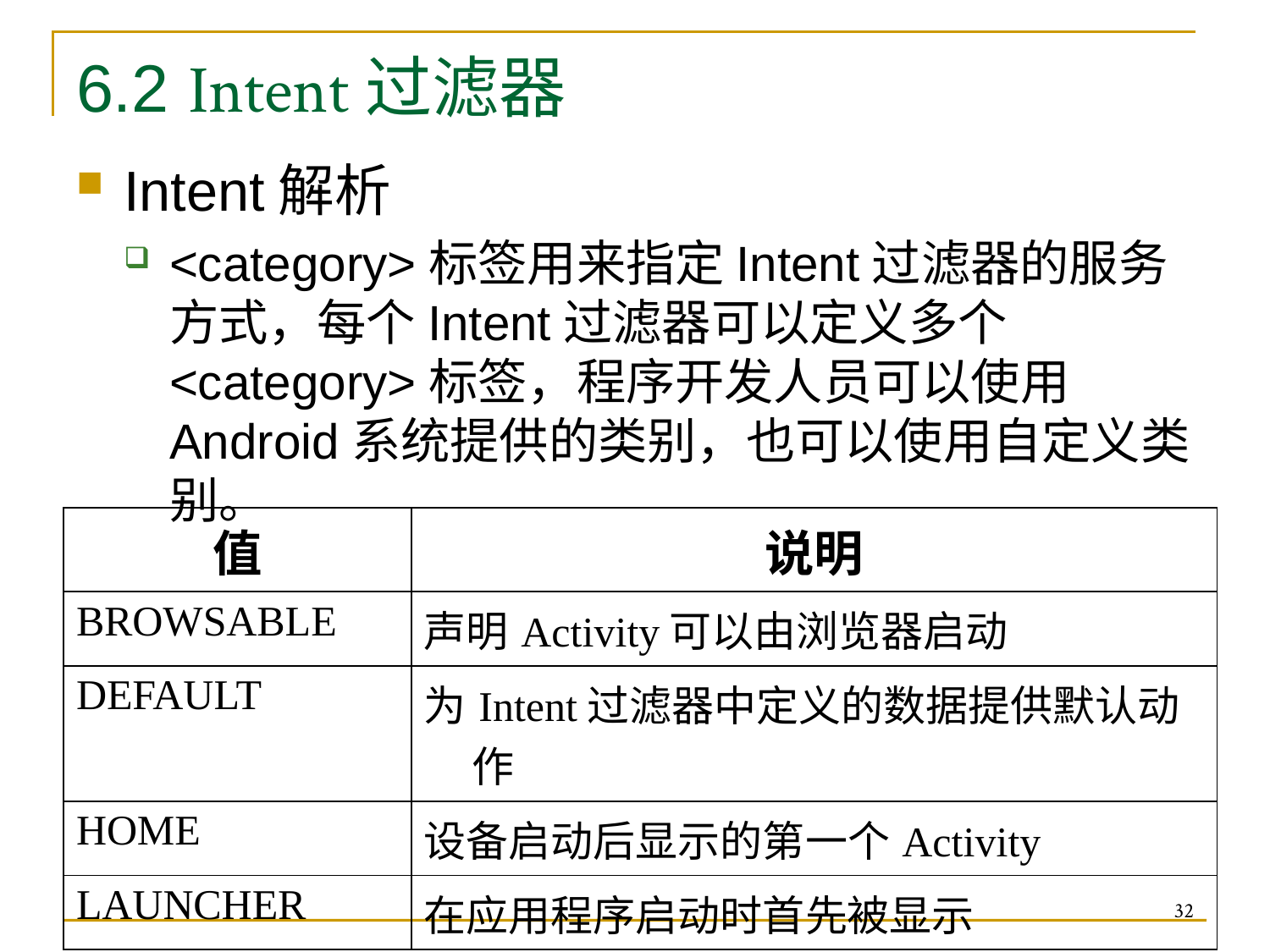

# 6.2 Intent过滤器
Intent解析
<category>标签用来指定Intent过滤器的服务方式，每个Intent过滤器可以定义多个<category>标签，程序开发人员可以使用Android系统提供的类别，也可以使用自定义类别。
| 值 | 说明 |
| --- | --- |
| BROWSABLE | 声明Activity可以由浏览器启动 |
| DEFAULT | 为Intent过滤器中定义的数据提供默认动作 |
| HOME | 设备启动后显示的第一个Activity |
| LAUNCHER | 在应用程序启动时首先被显示 |
32